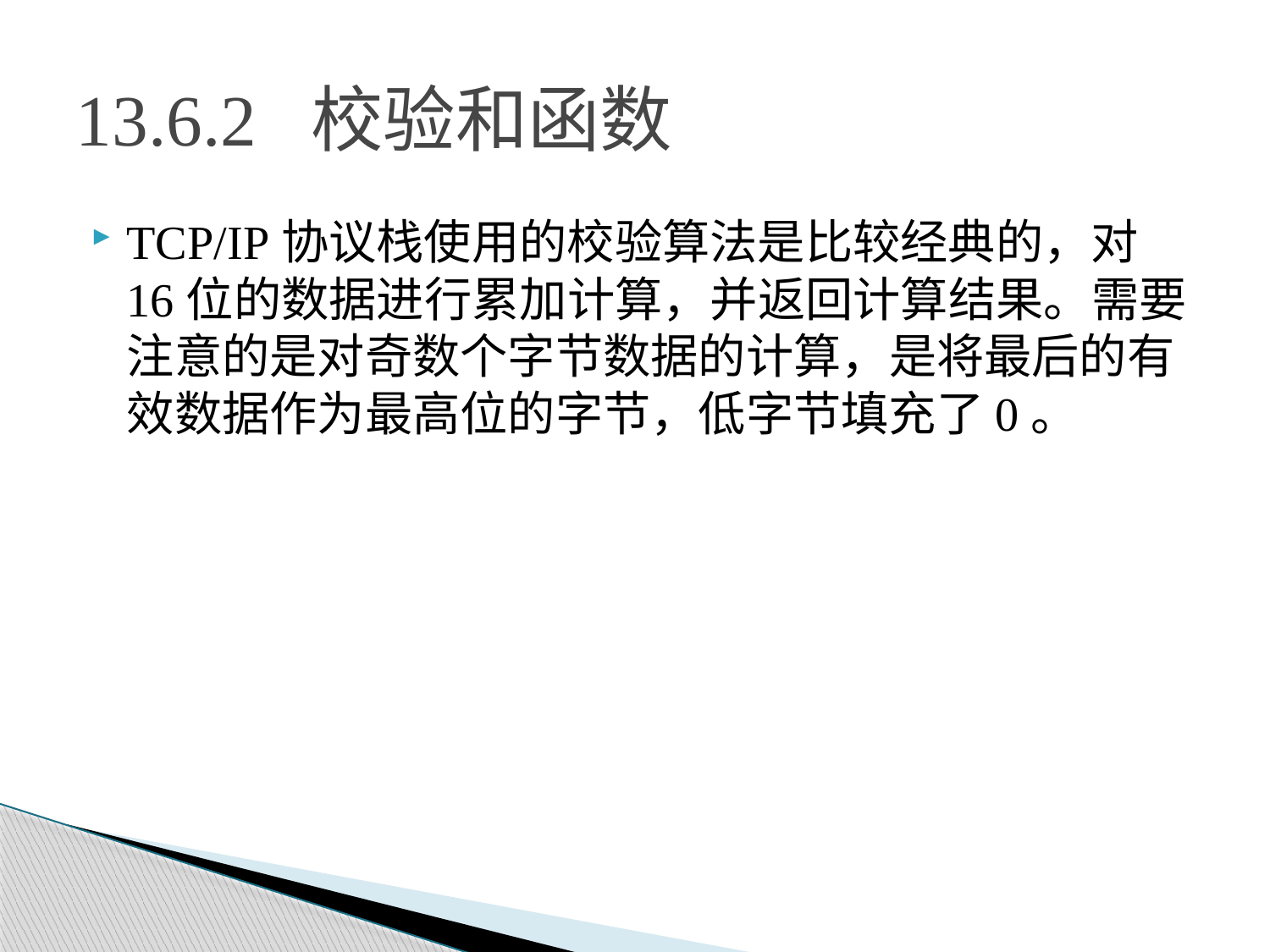

# 13.6.2  校验和函数
TCP/IP协议栈使用的校验算法是比较经典的，对16位的数据进行累加计算，并返回计算结果。需要注意的是对奇数个字节数据的计算，是将最后的有效数据作为最高位的字节，低字节填充了0。